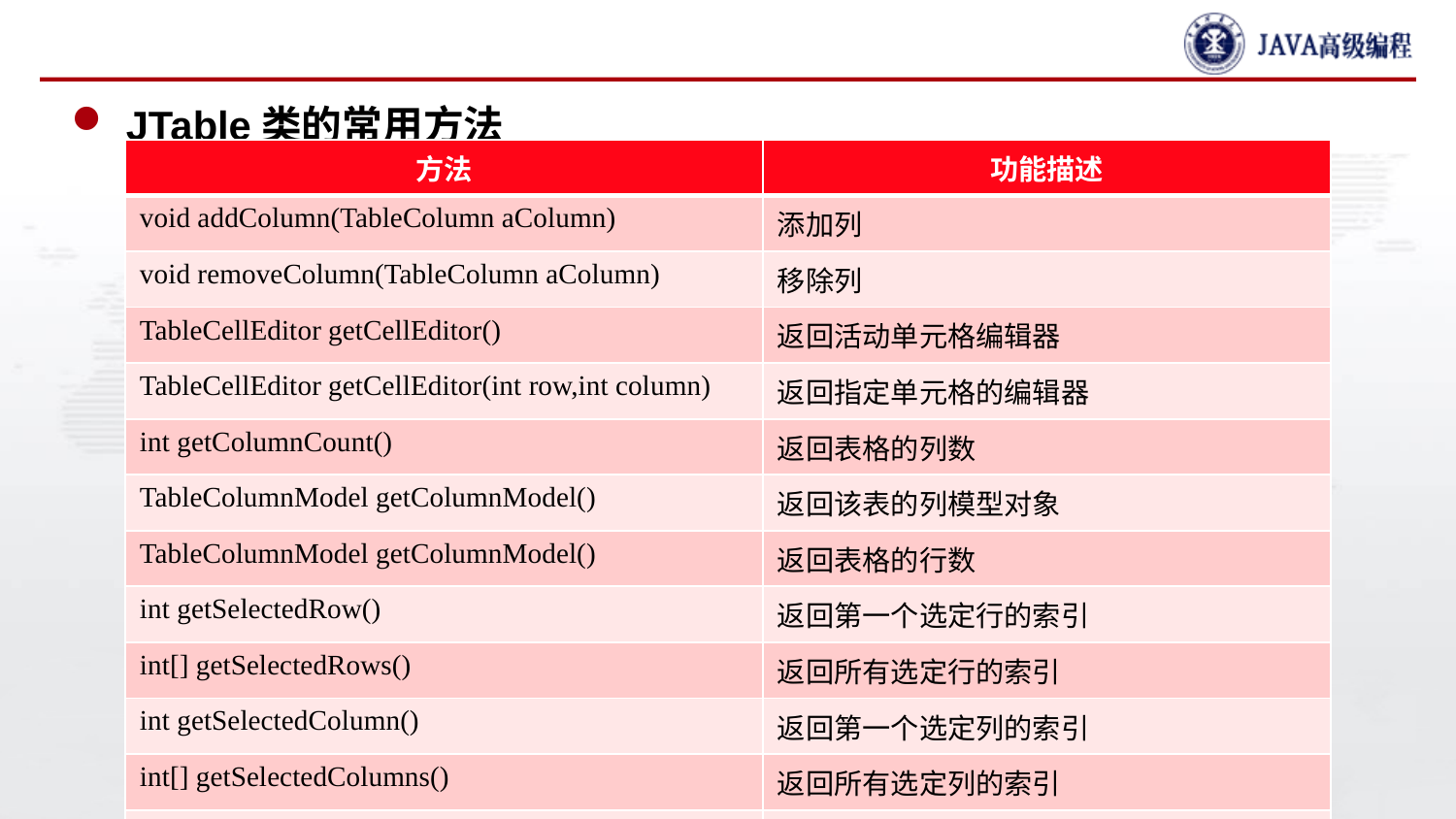

#
JTable类的常用方法

| 方法 | 功能描述 |
| --- | --- |
| void addColumn(TableColumn aColumn) | 添加列 |
| void removeColumn(TableColumn aColumn) | 移除列 |
| TableCellEditor getCellEditor() | 返回活动单元格编辑器 |
| TableCellEditor getCellEditor(int row,int column) | 返回指定单元格的编辑器 |
| int getColumnCount() | 返回表格的列数 |
| TableColumnModel getColumnModel() | 返回该表的列模型对象 |
| TableColumnModel getColumnModel() | 返回表格的行数 |
| int getSelectedRow() | 返回第一个选定行的索引 |
| int[] getSelectedRows() | 返回所有选定行的索引 |
| int getSelectedColumn() | 返回第一个选定列的索引 |
| int[] getSelectedColumns() | 返回所有选定列的索引 |
| int getSelectedRowCount() | 返回选定行数 |
| getSelectedColumnCount() | 返回选定列数 |